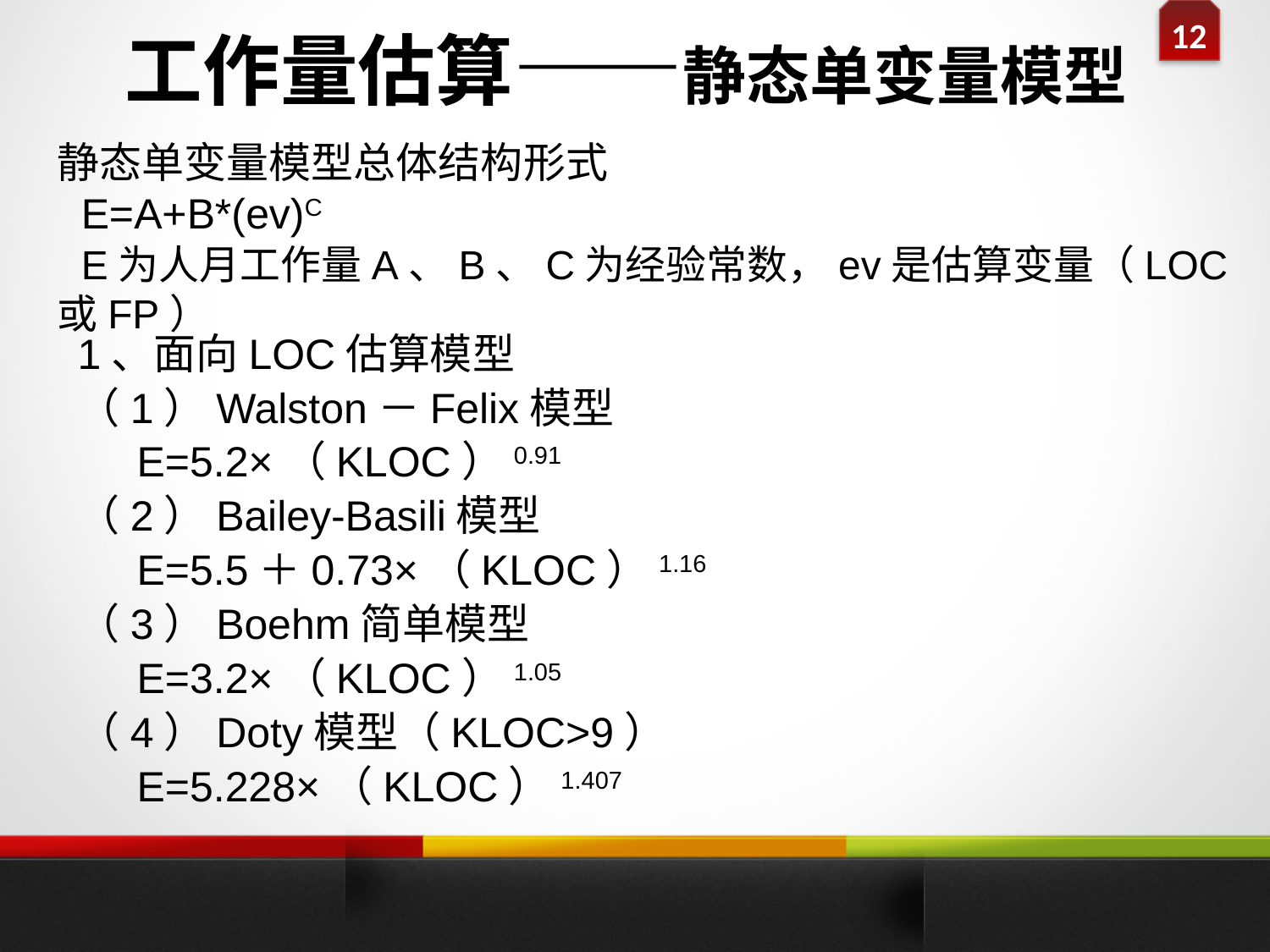

# 工作量估算——静态单变量模型
静态单变量模型总体结构形式
  E=A+B*(ev)C
  E为人月工作量A、B、C为经验常数，ev是估算变量（LOC或FP）
1、面向LOC估算模型
（1）Walston－Felix模型
     E=5.2×（KLOC）0.91
（2）Bailey-Basili模型
     E=5.5＋0.73×（KLOC）1.16
（3）Boehm简单模型
     E=3.2×（KLOC）1.05
（4）Doty模型（KLOC>9）
     E=5.228×（KLOC）1.407